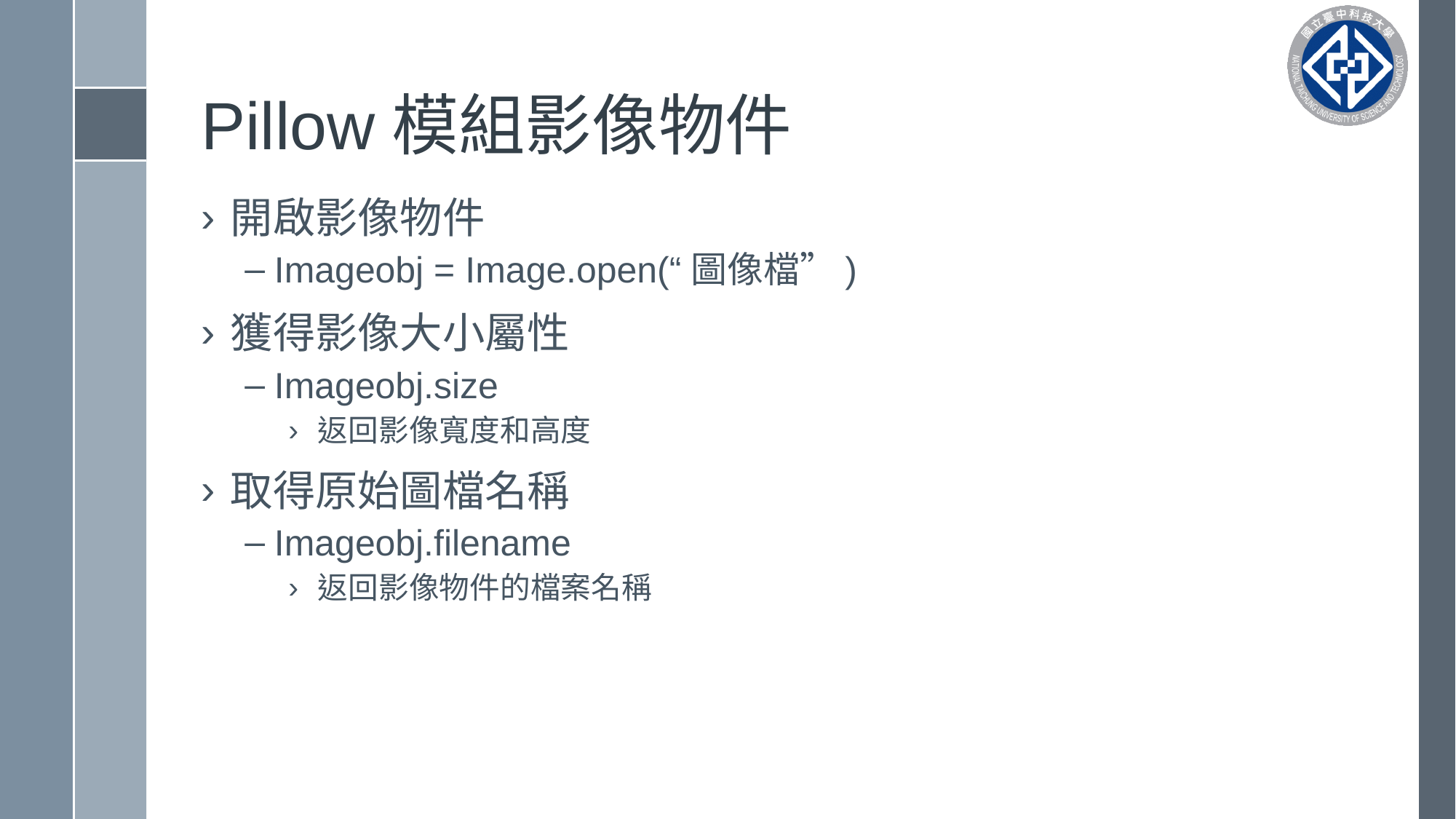

# Pillow模組影像物件
開啟影像物件
Imageobj = Image.open(“圖像檔”)
獲得影像大小屬性
Imageobj.size
返回影像寬度和高度
取得原始圖檔名稱
Imageobj.filename
返回影像物件的檔案名稱